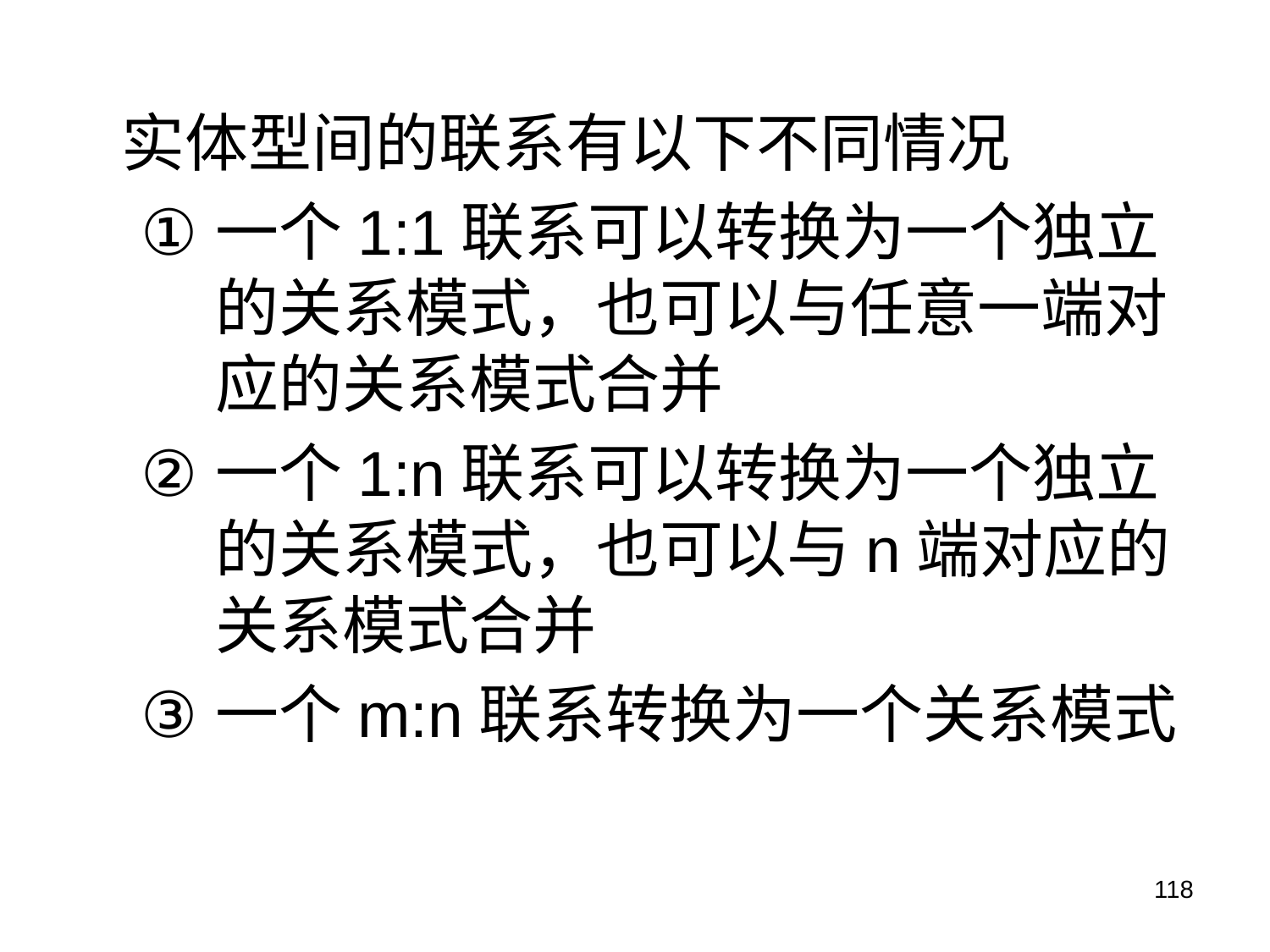

实体型间的联系有以下不同情况
一个1:1联系可以转换为一个独立的关系模式，也可以与任意一端对应的关系模式合并
一个1:n联系可以转换为一个独立的关系模式，也可以与n端对应的关系模式合并
一个m:n联系转换为一个关系模式

118